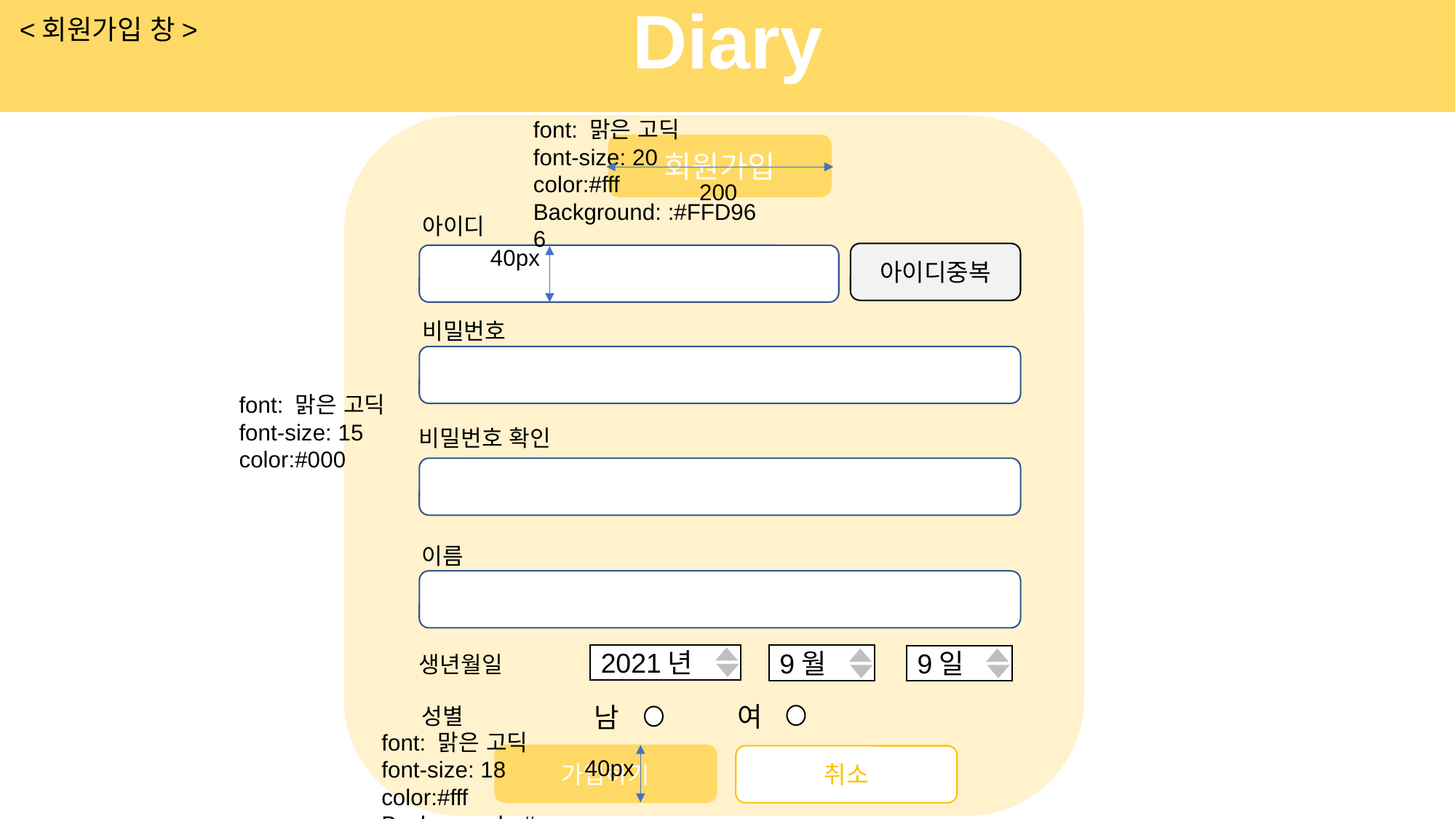

Diary

<회원가입 창>
font: 맑은 고딕
font-size: 20
color:#fff
Background: :#FFD966

회원가입
200
아이디
40px
아이디중복

비밀번호

font: 맑은 고딕
font-size: 15
color:#000
비밀번호 확인

이름

2021년
생년월일
9월
9일

여
남
성별

font: 맑은 고딕
font-size: 18
color:#fff
Background: :# FFD966
가입하기
취소
40px